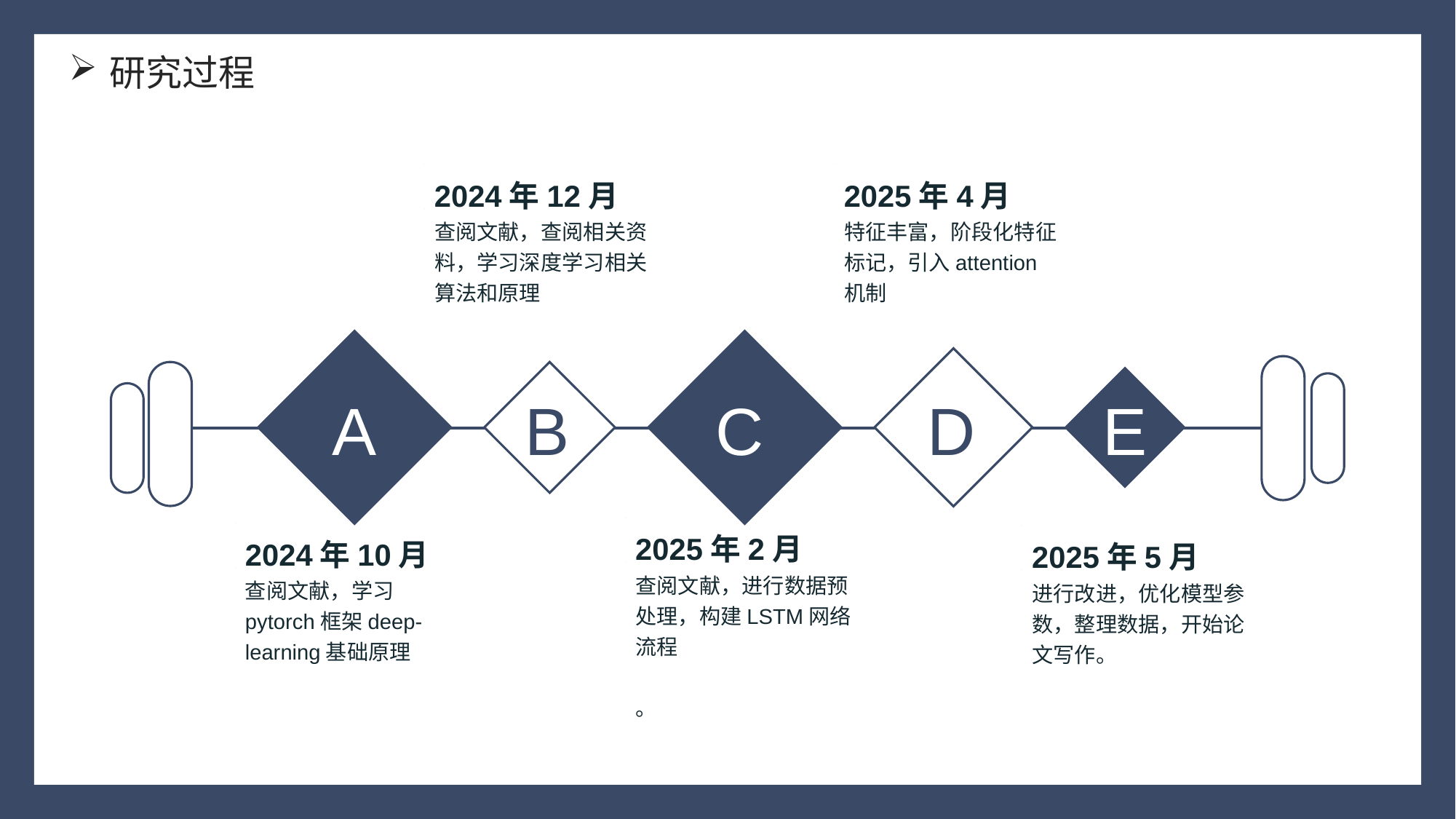

研究过程
2024年12月
2025年4月
特征丰富，阶段化特征标记，引入attention机制
查阅文献，查阅相关资料，学习深度学习相关算法和原理

A
B
C
D
E
2025年2月
查阅文献，进行数据预处理，构建LSTM网络流程

。
2024年10月
查阅文献，学习pytorch框架deep-learning基础原理
2025年5月
进行改进，优化模型参数，整理数据，开始论文写作。